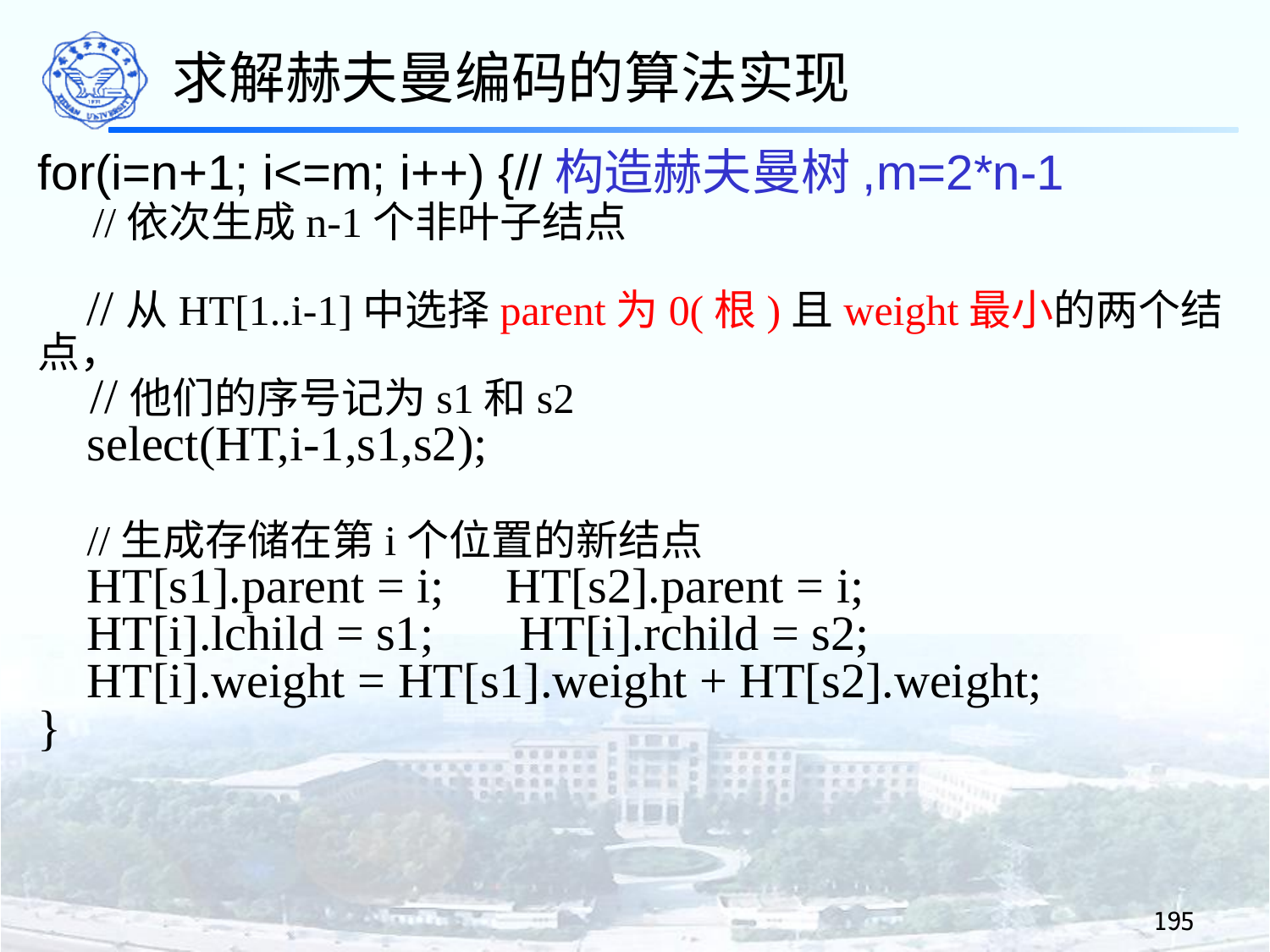

求解赫夫曼编码的算法实现
for(i=n+1; i<=m; i++) {//构造赫夫曼树,m=2*n-1
    //依次生成n-1个非叶子结点

    //从HT[1..i-1]中选择parent为0(根)且weight最小的两个结点，
     //他们的序号记为s1和s2
    select(HT,i-1,s1,s2);

    //生成存储在第i个位置的新结点
    HT[s1].parent = i;     HT[s2].parent = i;
    HT[i].lchild = s1;       HT[i].rchild = s2;
    HT[i].weight = HT[s1].weight + HT[s2].weight;
}
195